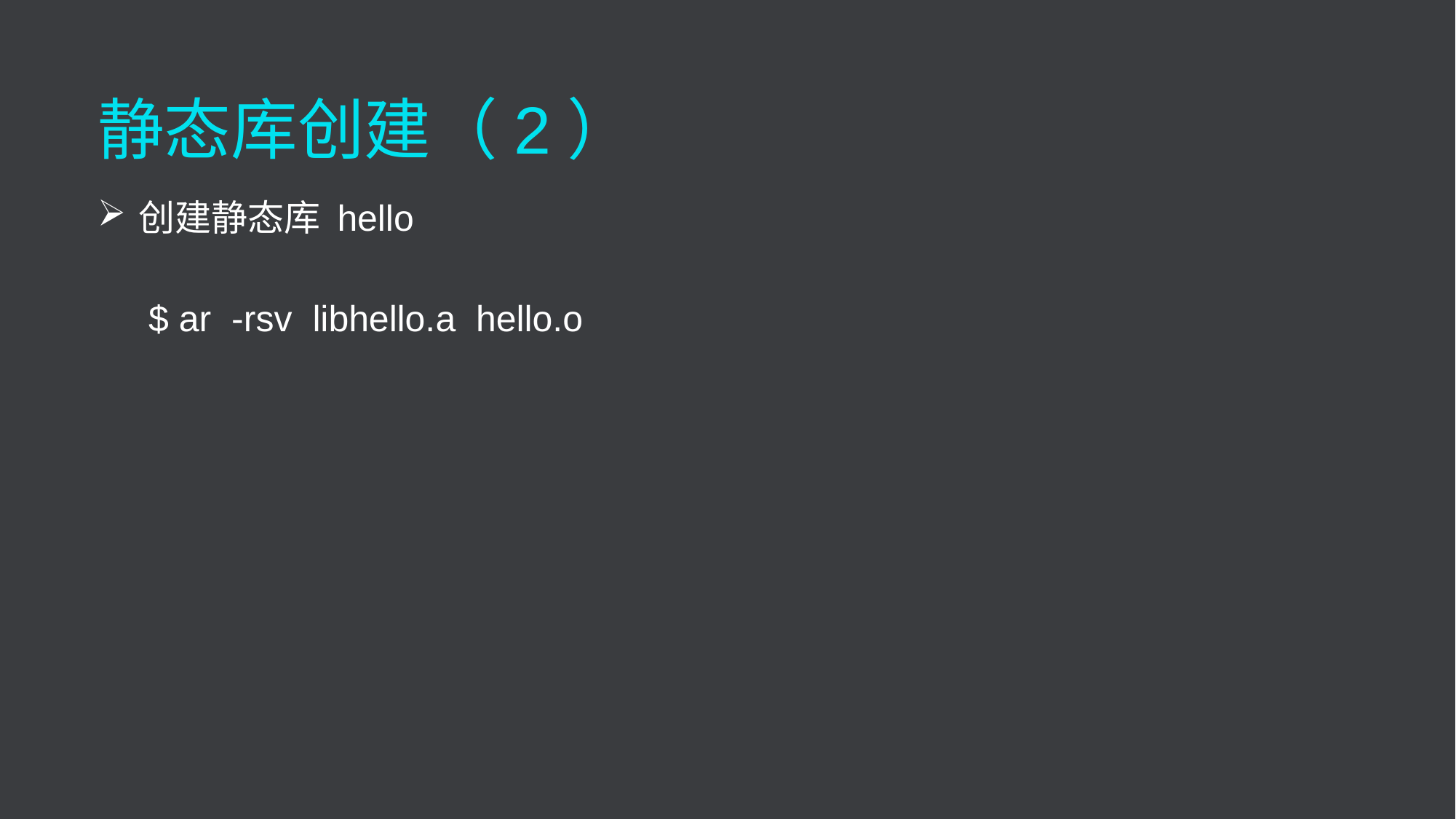

静态库创建（2）
创建静态库 hello

     $ ar  -rsv  libhello.a  hello.o